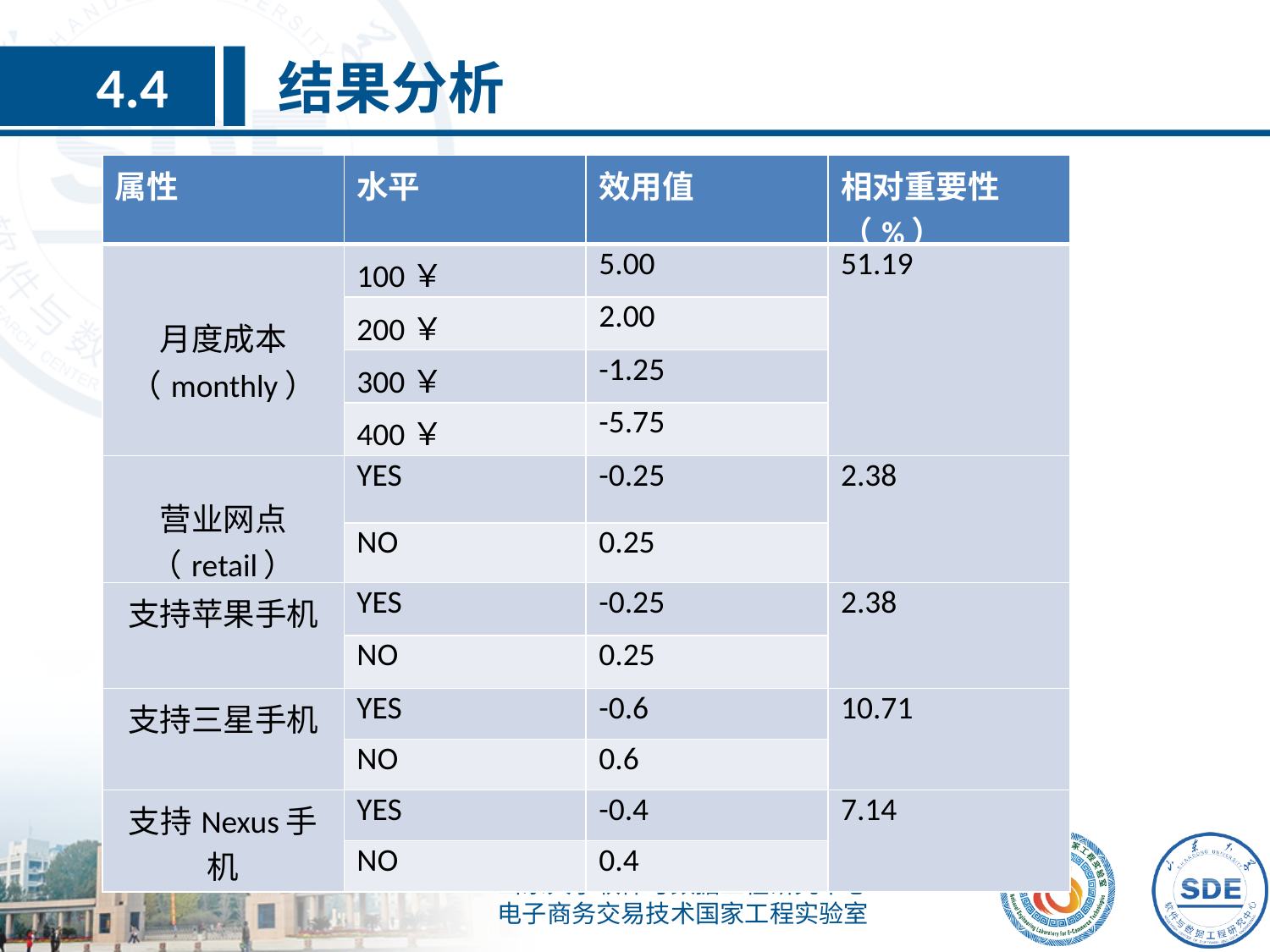

结果分析
4.4
| 属性 | 水平 | 效用值 | 相对重要性（%） |
| --- | --- | --- | --- |
| 月度成本 （monthly） | 100￥ | 5.00 | 51.19 |
|  | 200￥ | 2.00 |  |
|  | 300￥ | -1.25 |  |
|  | 400￥ | -5.75 |  |
| 营业网点 （retail） | YES | -0.25 | 2.38 |
|  | NO | 0.25 |  |
| 支持苹果手机 | YES | -0.25 | 2.38 |
|  | NO | 0.25 |  |
| 支持三星手机 | YES | -0.6 | 10.71 |
|  | NO | 0.6 |  |
| 支持Nexus手机 | YES | -0.4 | 7.14 |
|  | NO | 0.4 |  |